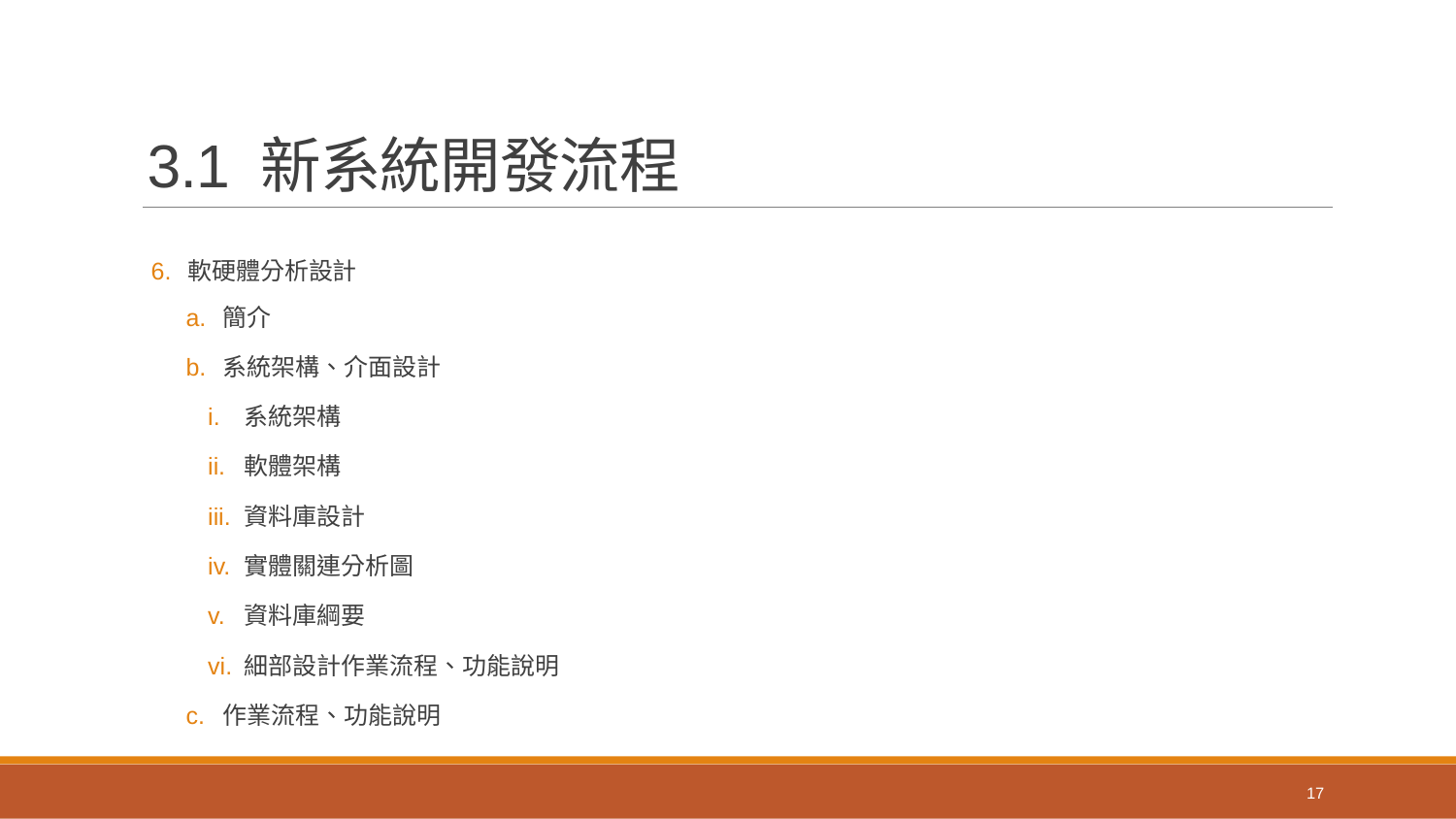

# 3.1 新系統開發流程
軟硬體分析設計
簡介
系統架構、介面設計
系統架構
軟體架構
資料庫設計
實體關連分析圖
資料庫綱要
細部設計作業流程、功能說明
作業流程、功能說明

17